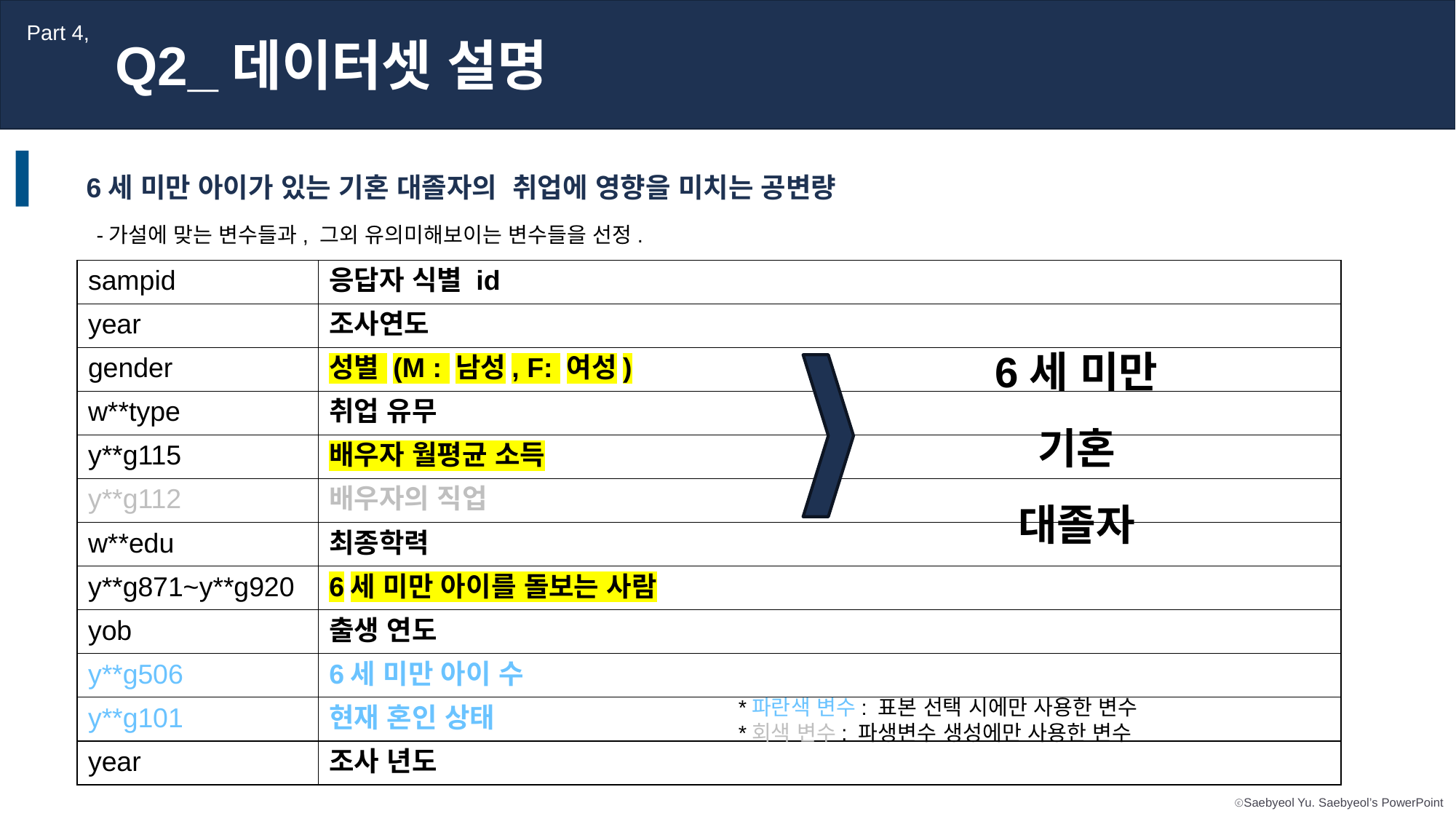

Part 4,
Q2_데이터셋 설명
6세 미만 아이가 있는 기혼 대졸자의  취업에 영향을 미치는 공변량

-가설에 맞는 변수들과, 그외 유의미해보이는 변수들을 선정.
| sampid | 응답자 식별 id |
| --- | --- |
| year | 조사연도 |
| gender | 성별 (M : 남성, F: 여성) |
| w\*\*type | 취업 유무 |
| y\*\*g115 | 배우자 월평균 소득 |
| y\*\*g112 | 배우자의 직업 |
| w\*\*edu | 최종학력 |
| y\*\*g871~y\*\*g920 | 6세 미만 아이를 돌보는 사람 |
| yob | 출생 연도 |
| y\*\*g506 | 6세 미만 아이 수 |
| y\*\*g101 | 현재 혼인 상태 |
| year | 조사 년도 |
6세 미만
기혼
대졸자

*파란색 변수: 표본 선택 시에만 사용한 변수
*회색 변수: 파생변수 생성에만 사용한 변수